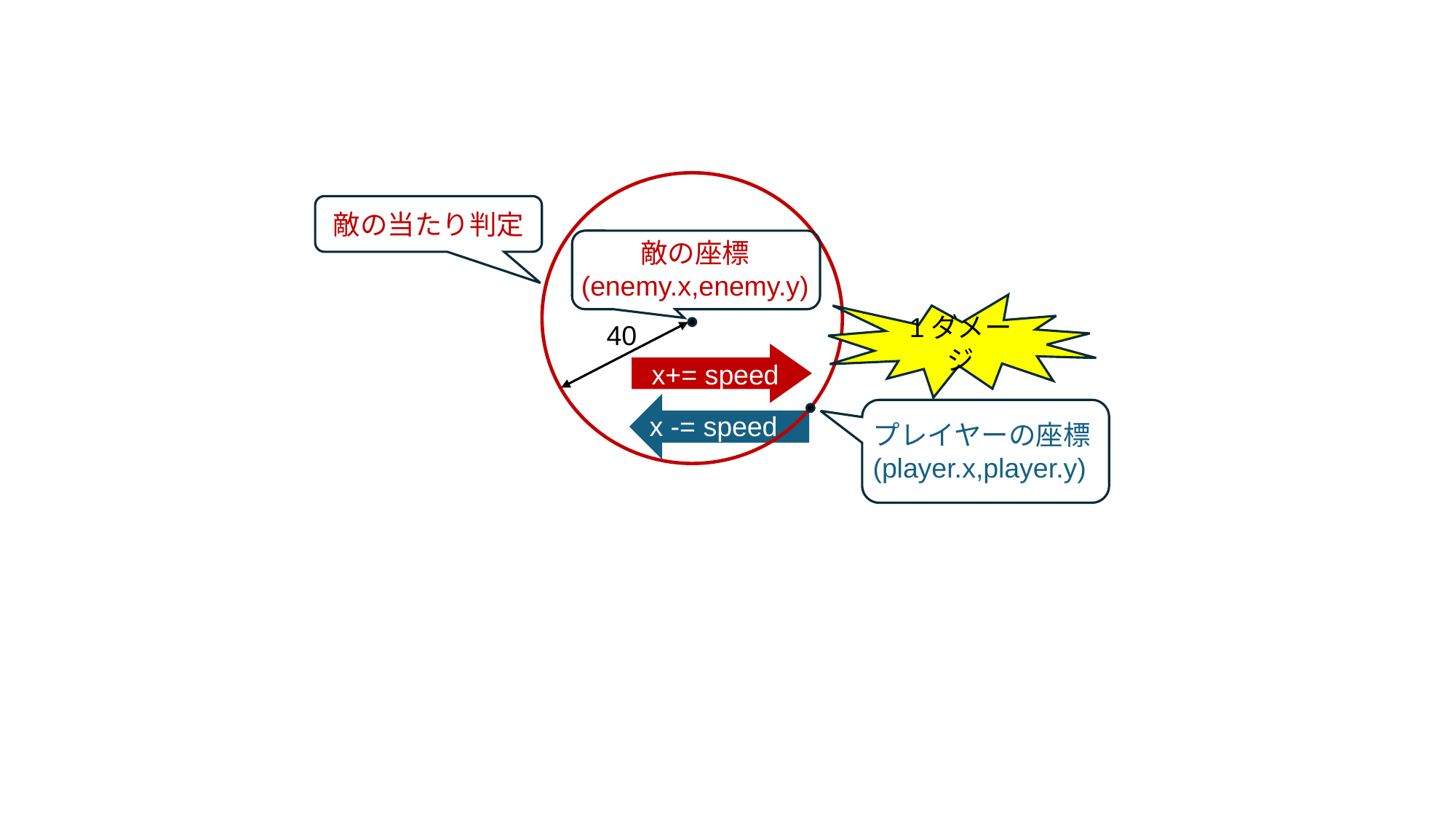

player

敵の当たり判定
敵の座標
(enemy.x,enemy.y)

1ダメージ
40

x+= speed

x -= speed

プレイヤーの座標
(player.x,player.y)